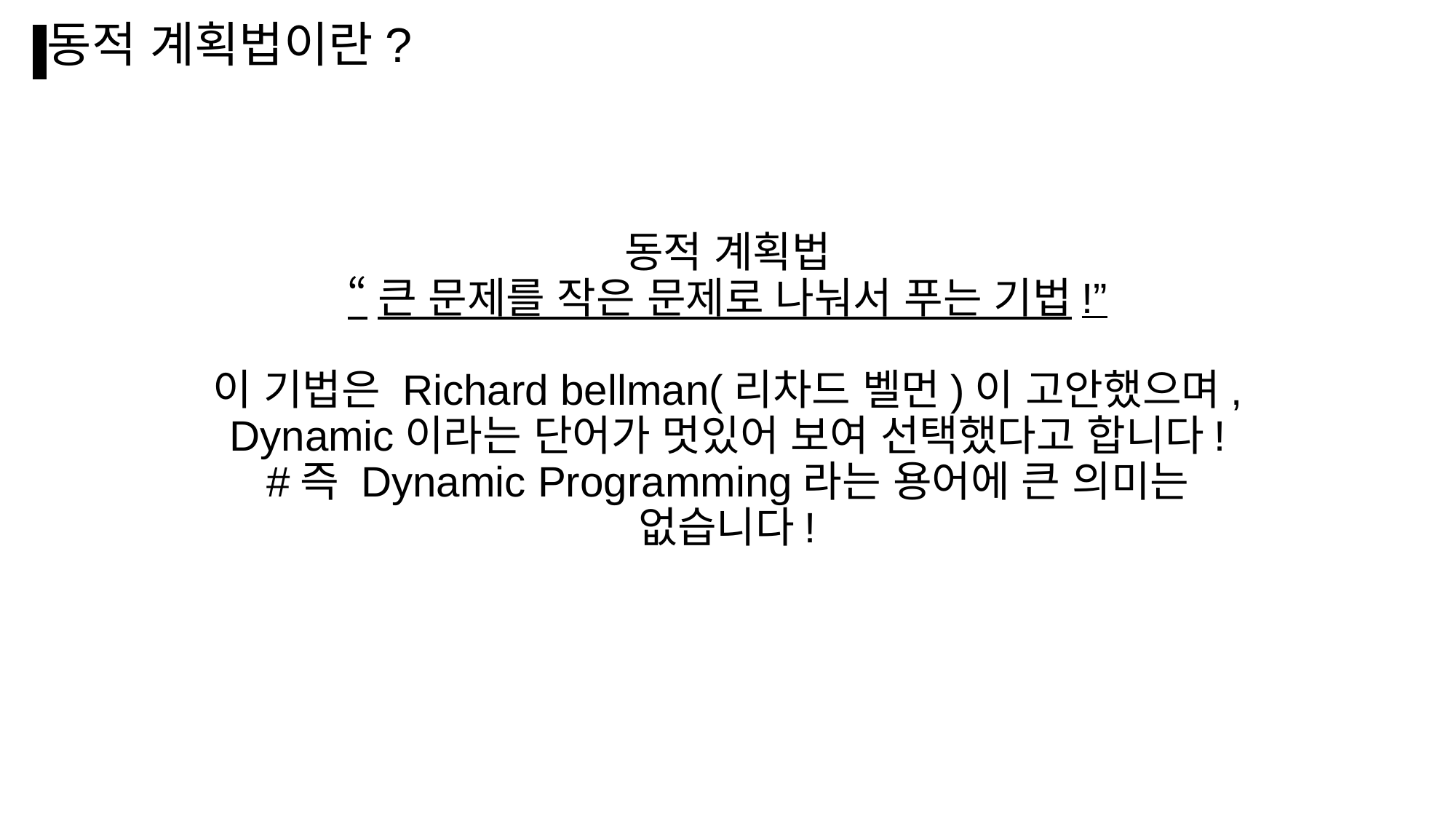

동적 계획법이란?

동적 계획법
“큰 문제를 작은 문제로 나눠서 푸는 기법!”

이 기법은 Richard bellman(리차드 벨먼)이 고안했으며,
Dynamic이라는 단어가 멋있어 보여 선택했다고 합니다!
#즉 Dynamic Programming라는 용어에 큰 의미는 없습니다!